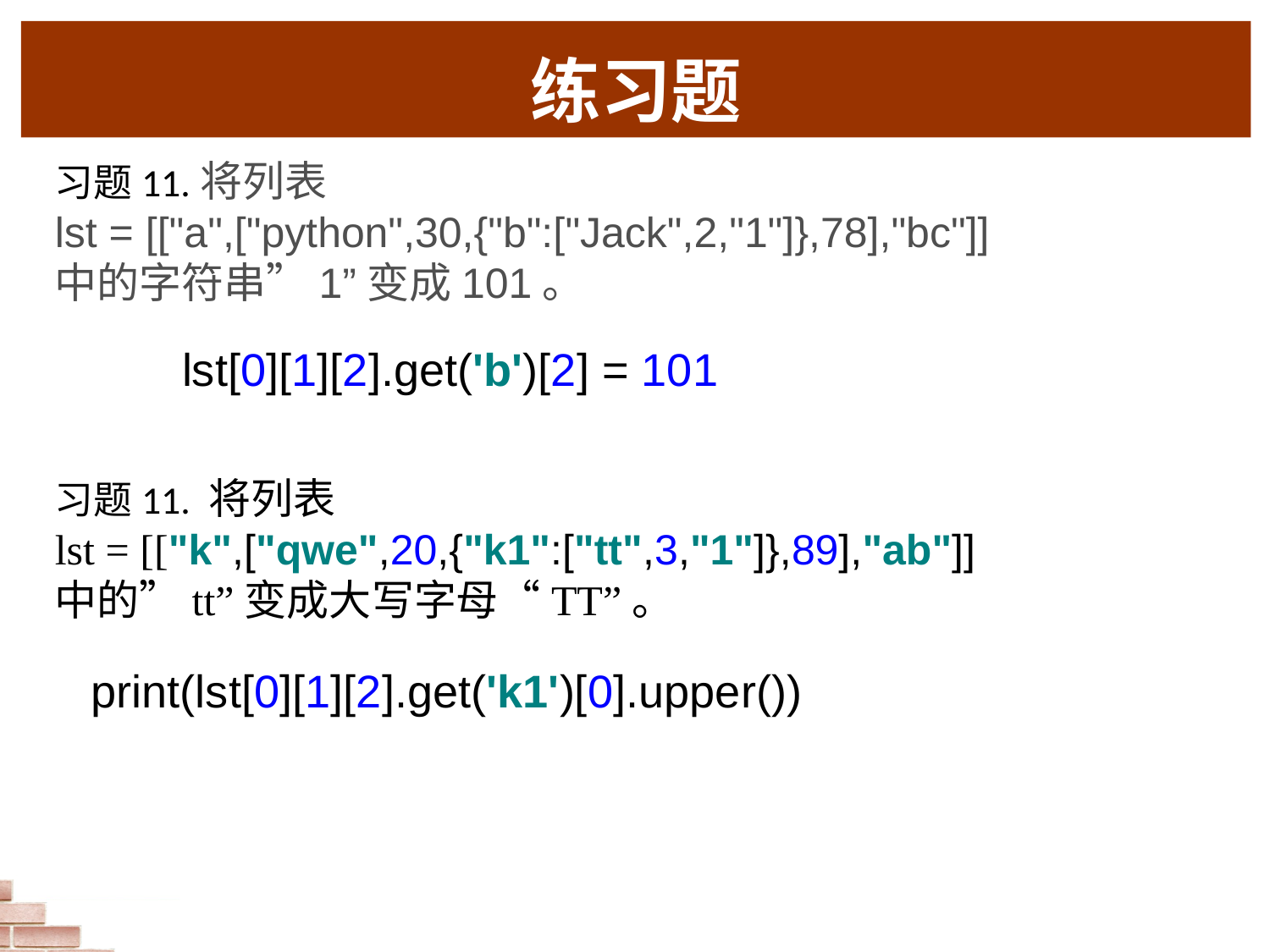

# 练习题
习题11.将列表
lst = [["a",["python",30,{"b":["Jack",2,"1"]},78],"bc"]]
中的字符串”1”变成101。
lst[0][1][2].get('b')[2] = 101
习题11. 将列表
lst = [["k",["qwe",20,{"k1":["tt",3,"1"]},89],"ab"]]
中的”tt”变成大写字母“TT”。
print(lst[0][1][2].get('k1')[0].upper())